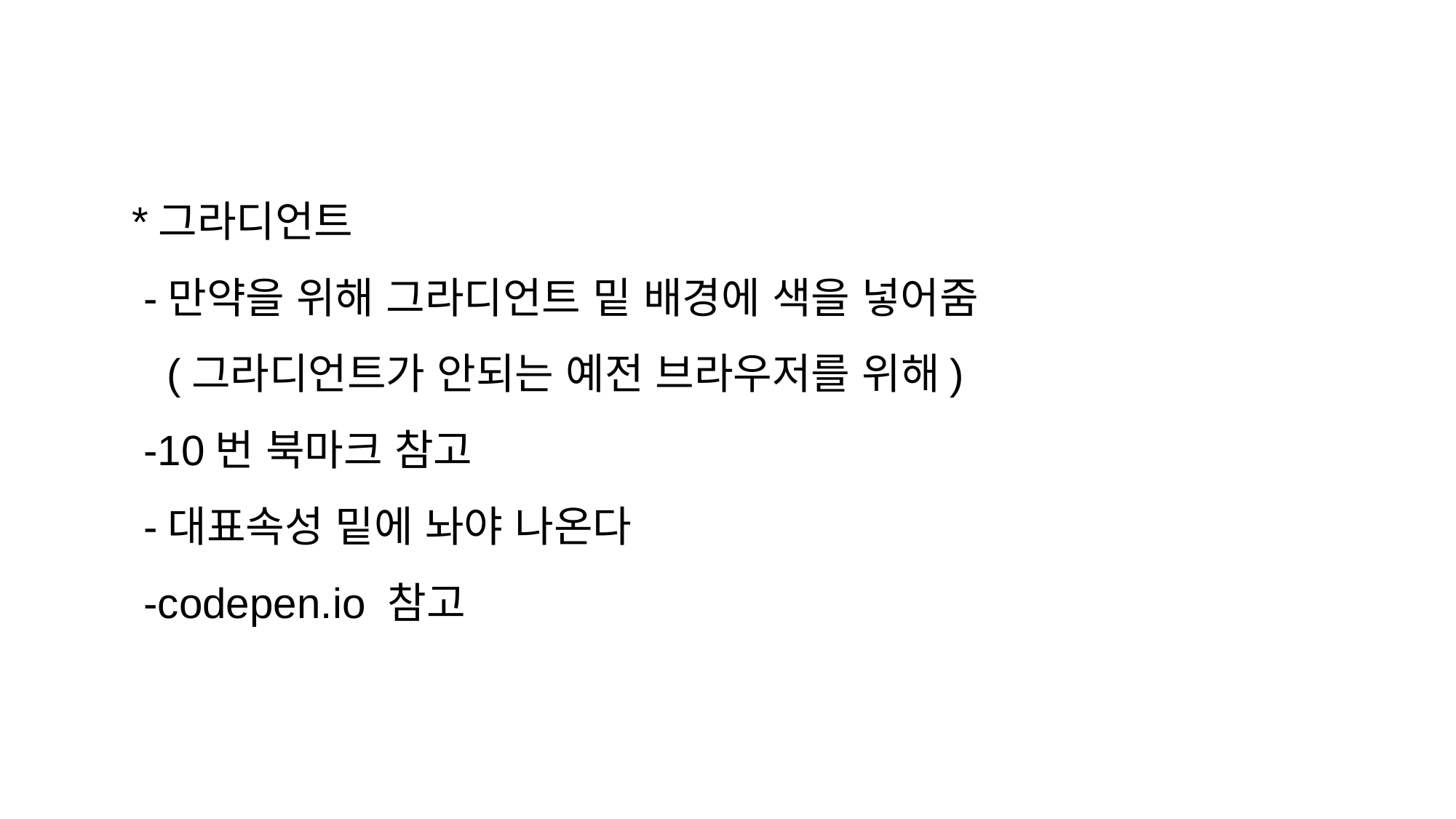

*그라디언트
 -만약을 위해 그라디언트 밑 배경에 색을 넣어줌
   (그라디언트가 안되는 예전 브라우저를 위해)
 -10번 북마크 참고
 -대표속성 밑에 놔야 나온다
 -codepen.io 참고